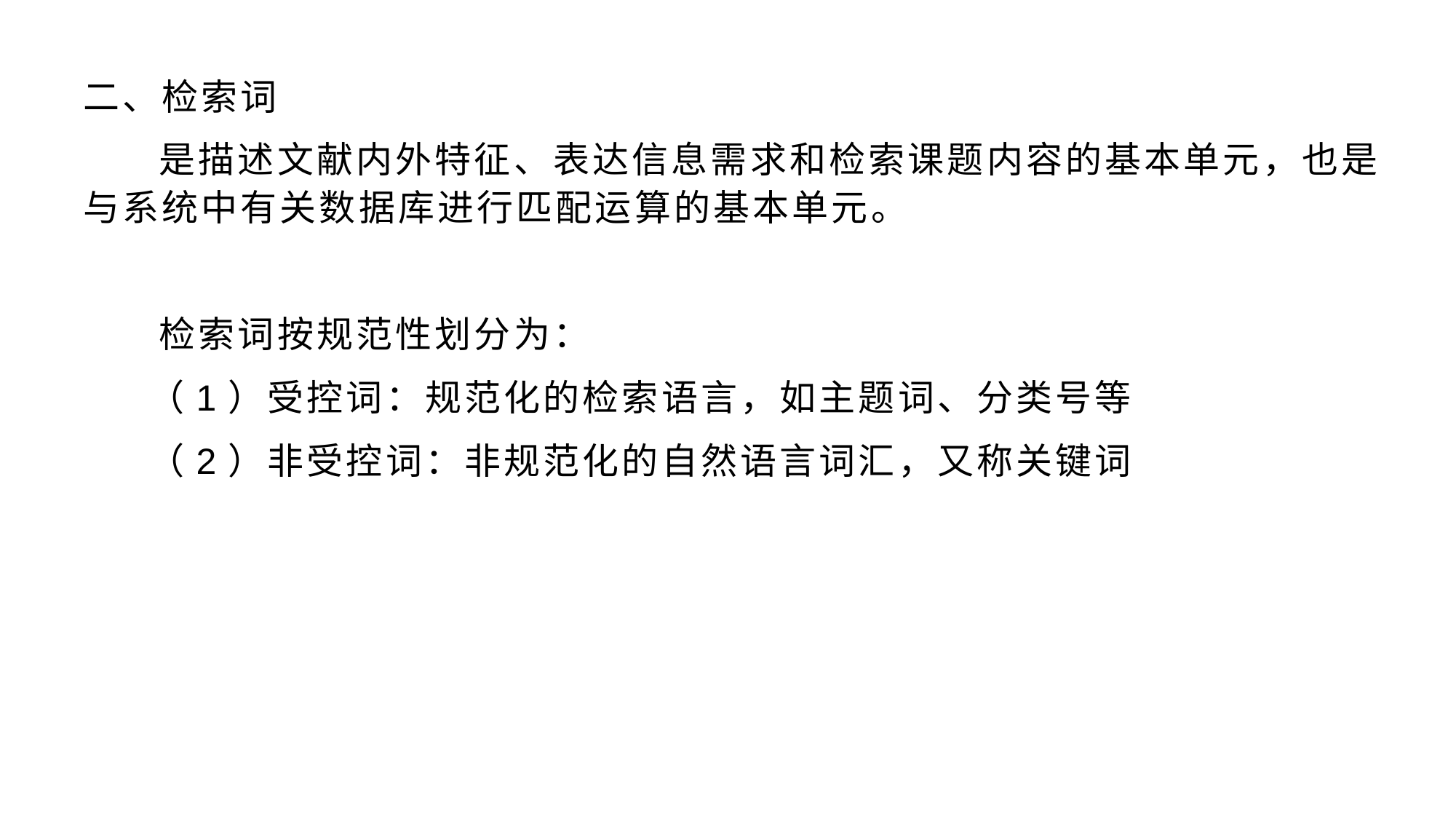

二、检索词
      是描述文献内外特征、表达信息需求和检索课题内容的基本单元，也是与系统中有关数据库进行匹配运算的基本单元。

      检索词按规范性划分为：
     （1）受控词：规范化的检索语言，如主题词、分类号等
     （2）非受控词：非规范化的自然语言词汇，又称关键词